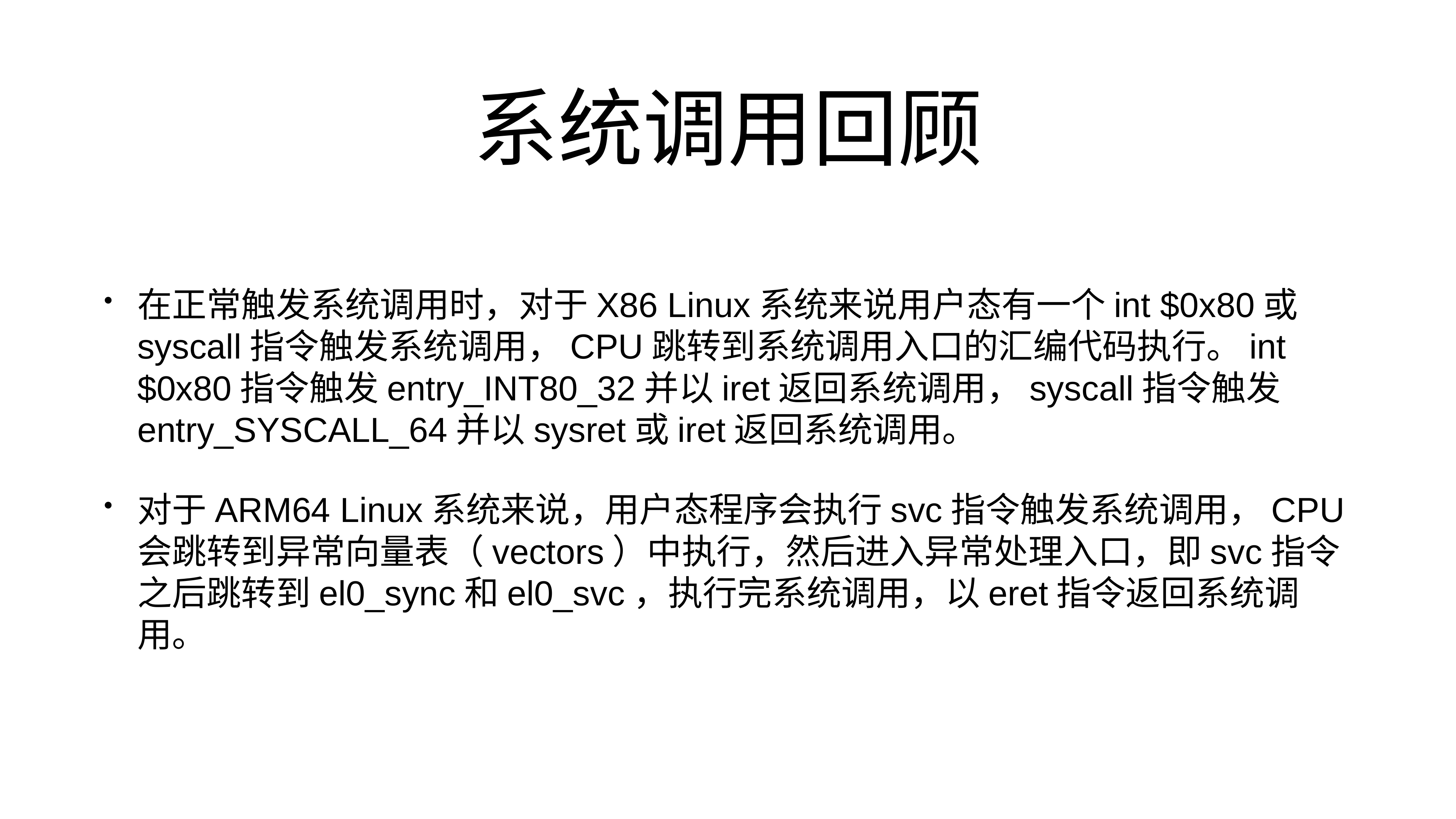

# 系统调用回顾
在正常触发系统调用时，对于X86 Linux系统来说用户态有一个int $0x80或syscall指令触发系统调用，CPU跳转到系统调用入口的汇编代码执行。int $0x80指令触发entry_INT80_32并以iret返回系统调用，syscall指令触发entry_SYSCALL_64并以sysret或iret返回系统调用。
对于ARM64 Linux系统来说，用户态程序会执行svc指令触发系统调用，CPU会跳转到异常向量表（vectors）中执行，然后进入异常处理入口，即svc指令之后跳转到el0_sync和el0_svc，执行完系统调用，以eret指令返回系统调用。